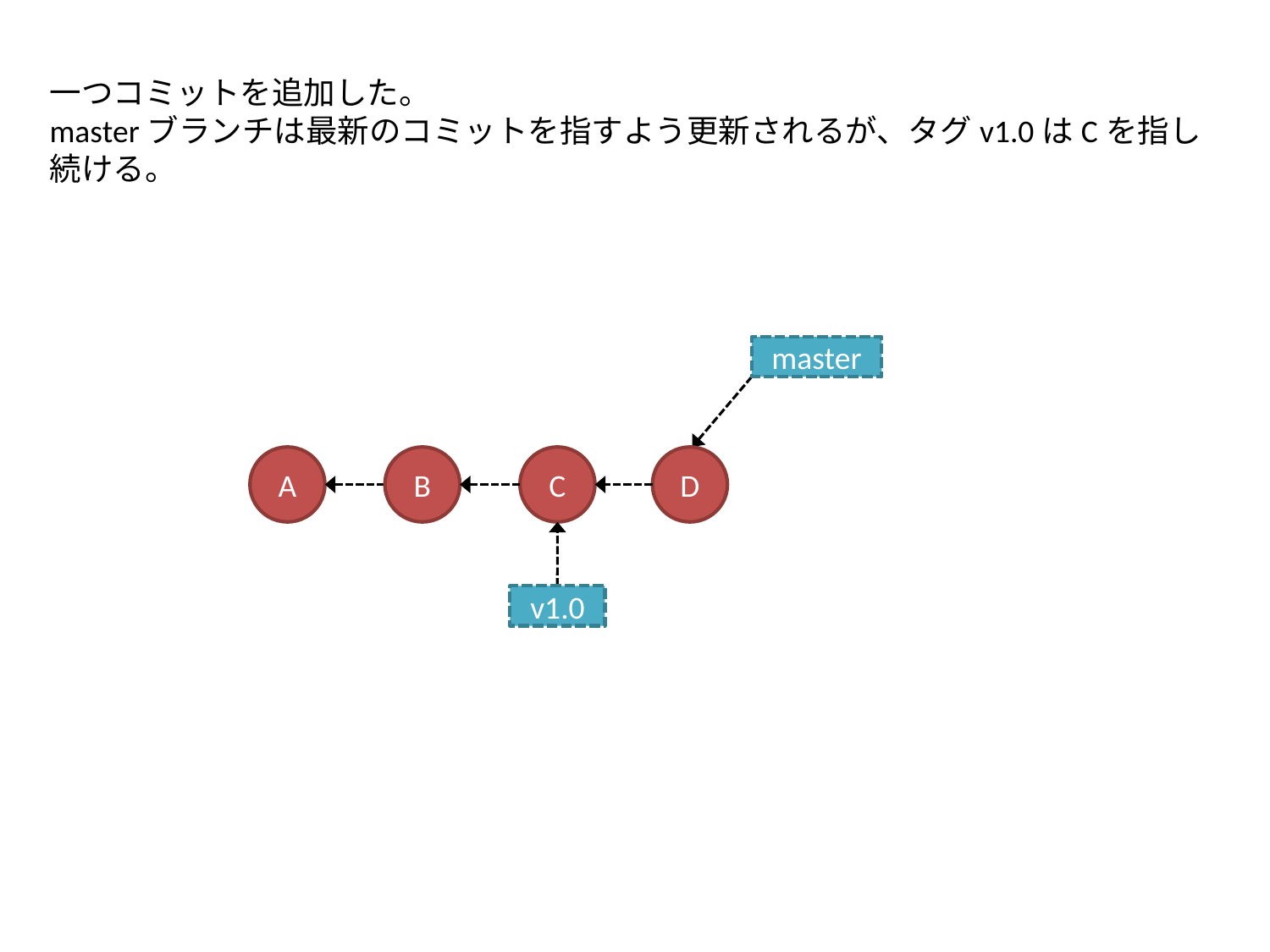

一つコミットを追加した。
masterブランチは最新のコミットを指すよう更新されるが、タグv1.0はCを指し続ける。
master
A
B
C
D
v1.0